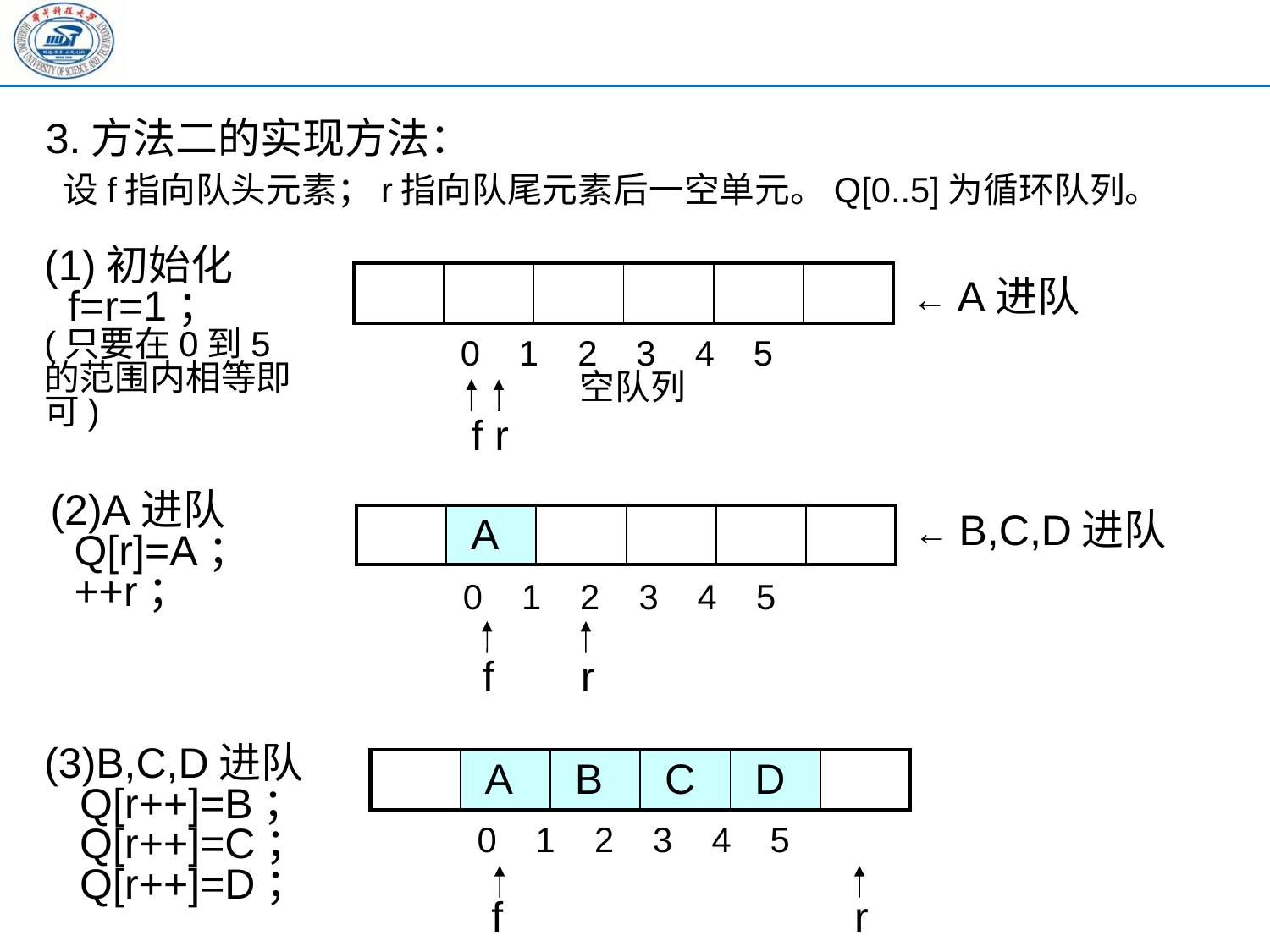

3.方法二的实现方法：
  设f指向队头元素；r指向队尾元素后一空单元。Q[0..5]为循环队列。
(1)初始化
  f=r=1；
(只要在0到5的范围内相等即可)
|  |  |  |  |  |  |
| --- | --- | --- | --- | --- | --- |
← A进队
0    1    2    3    4    5
空队列

f r
(2)A进队
  Q[r]=A；
  ++r；

← B,C,D进队
|  | A |  |  |  |  |
| --- | --- | --- | --- | --- | --- |
0    1    2    3    4    5

f
r
(3)B,C,D进队
   Q[r++]=B；
   Q[r++]=C；
   Q[r++]=D；
|  | A | B | C | D |  |
| --- | --- | --- | --- | --- | --- |
0    1    2    3    4    5

f
r